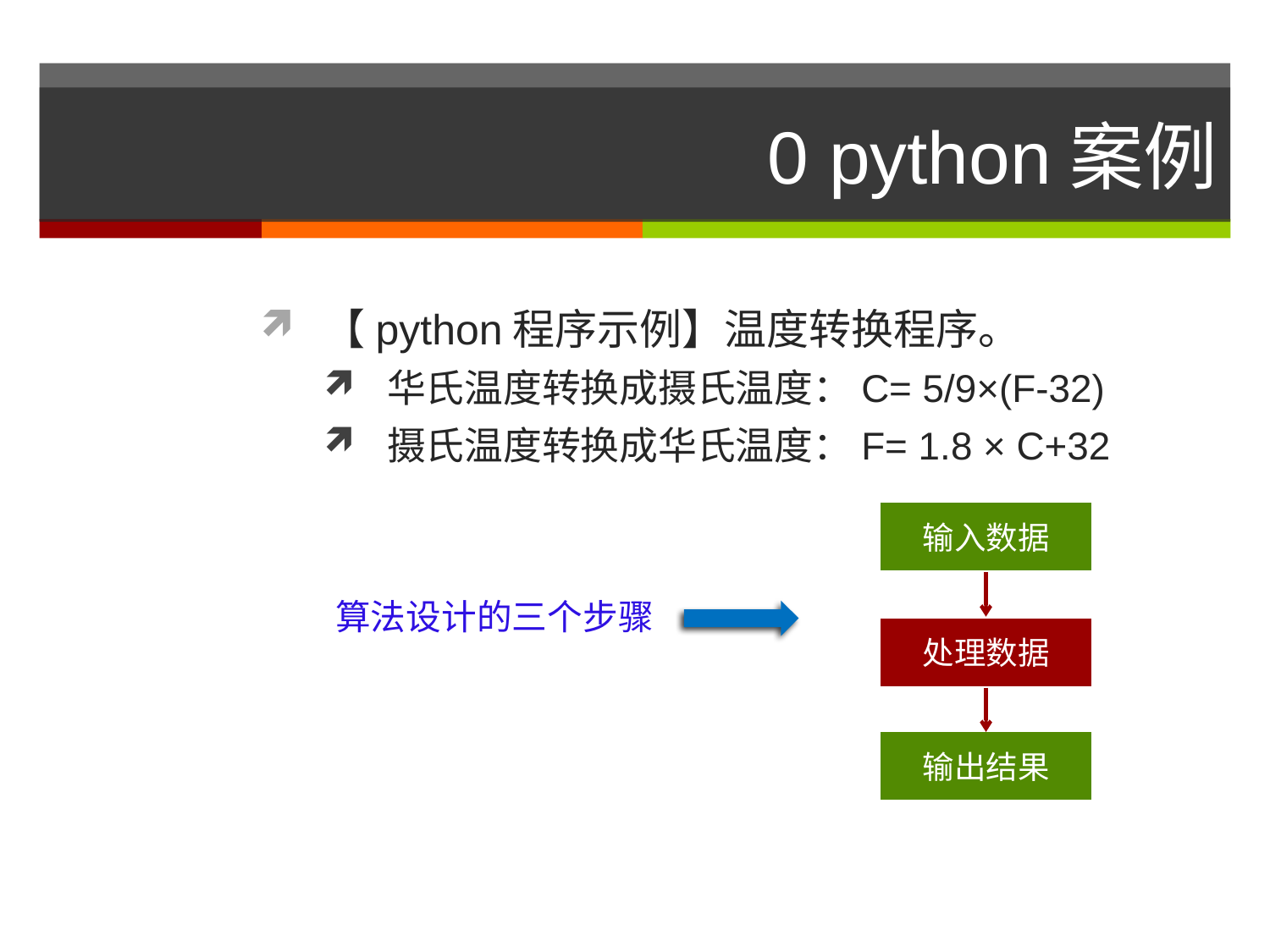

# 0 python案例
【python程序示例】温度转换程序。
华氏温度转换成摄氏温度：C= 5/9×(F-32)
摄氏温度转换成华氏温度：F= 1.8 × C+32

输入数据
算法设计的三个步骤

处理数据
输出结果